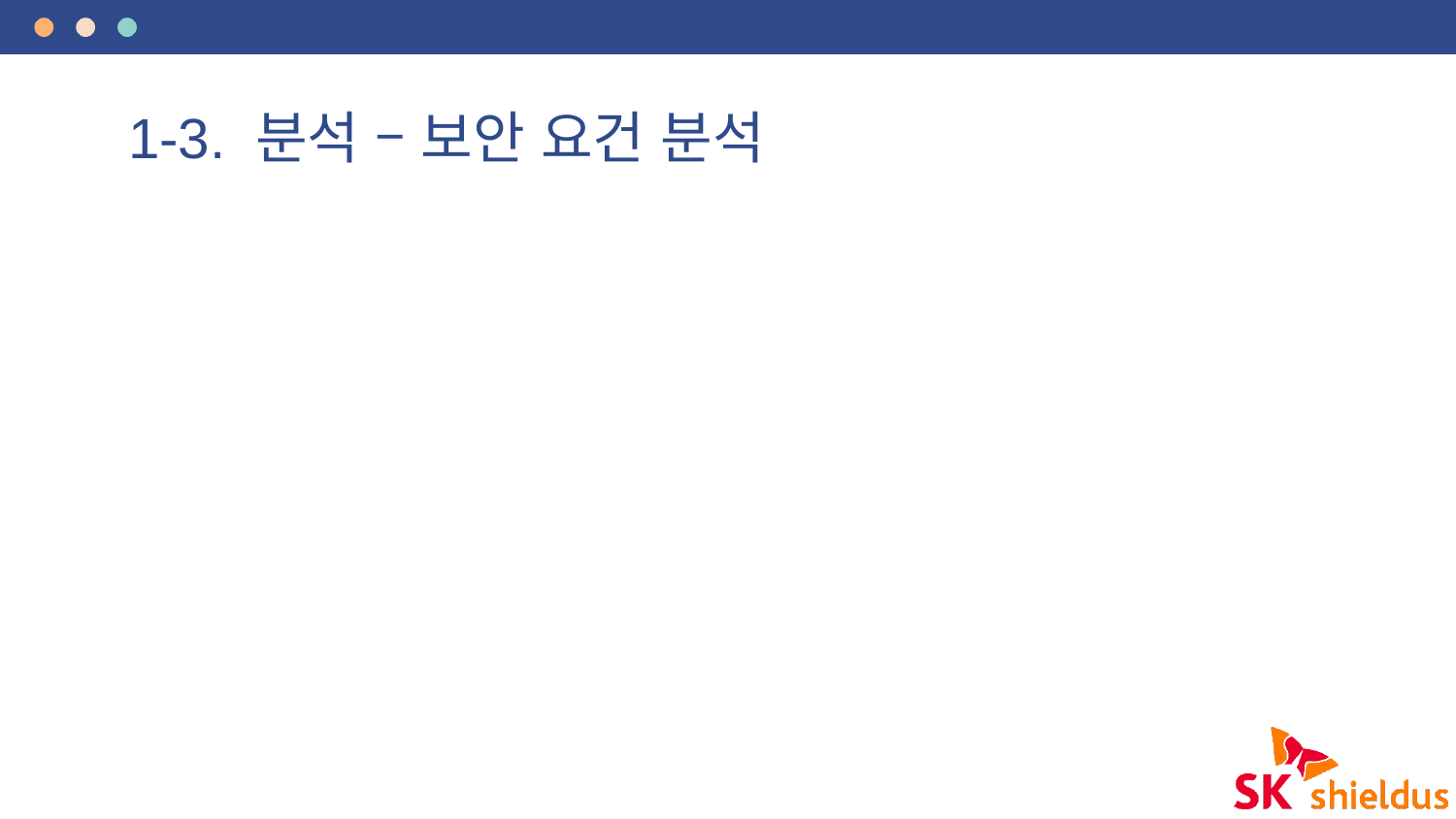

# 1-3. 분석 – 보안 요건 분석